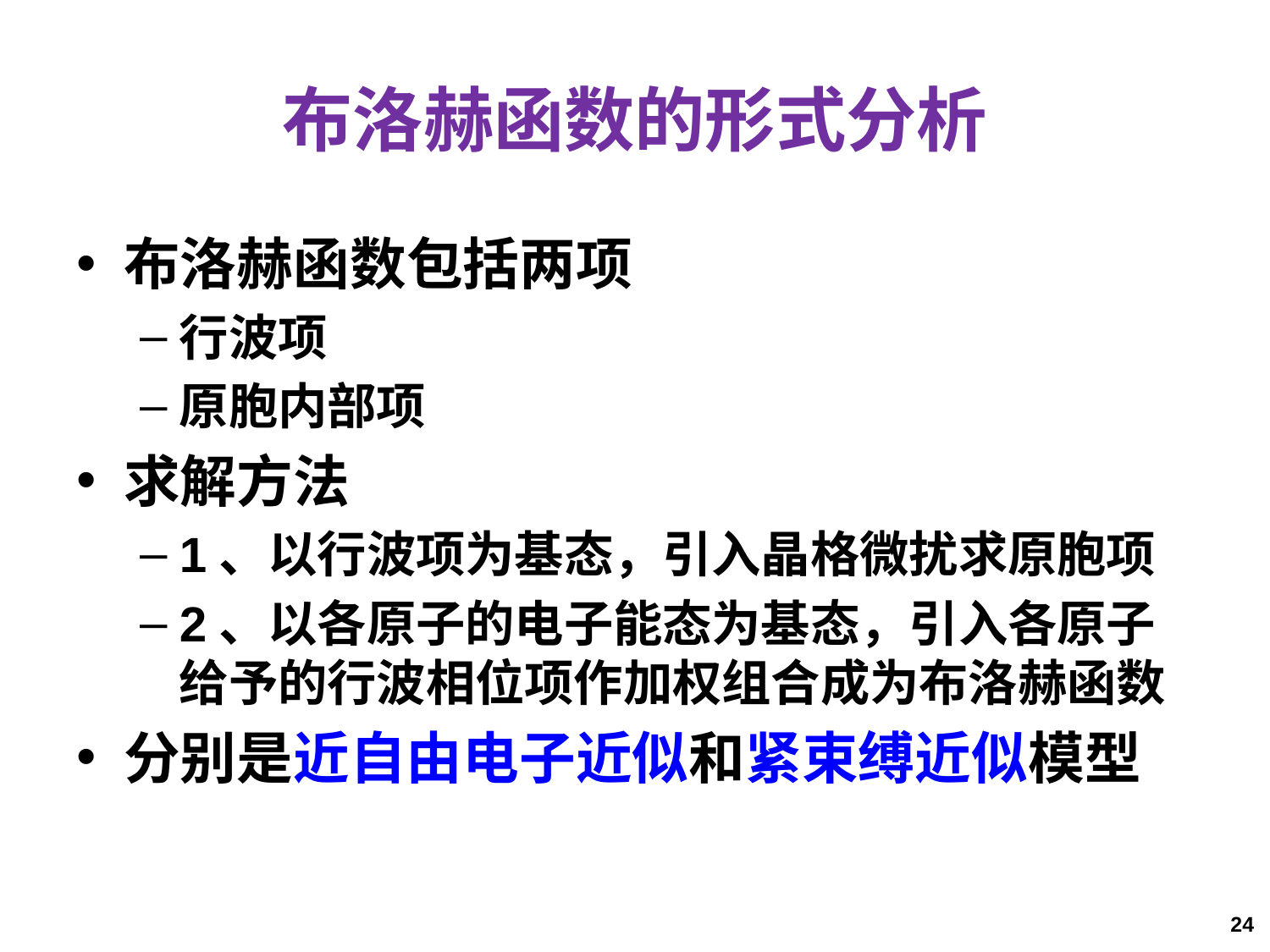

# 布洛赫函数的形式分析
布洛赫函数包括两项
行波项
原胞内部项
求解方法
1、以行波项为基态，引入晶格微扰求原胞项
2、以各原子的电子能态为基态，引入各原子给予的行波相位项作加权组合成为布洛赫函数
分别是近自由电子近似和紧束缚近似模型
24